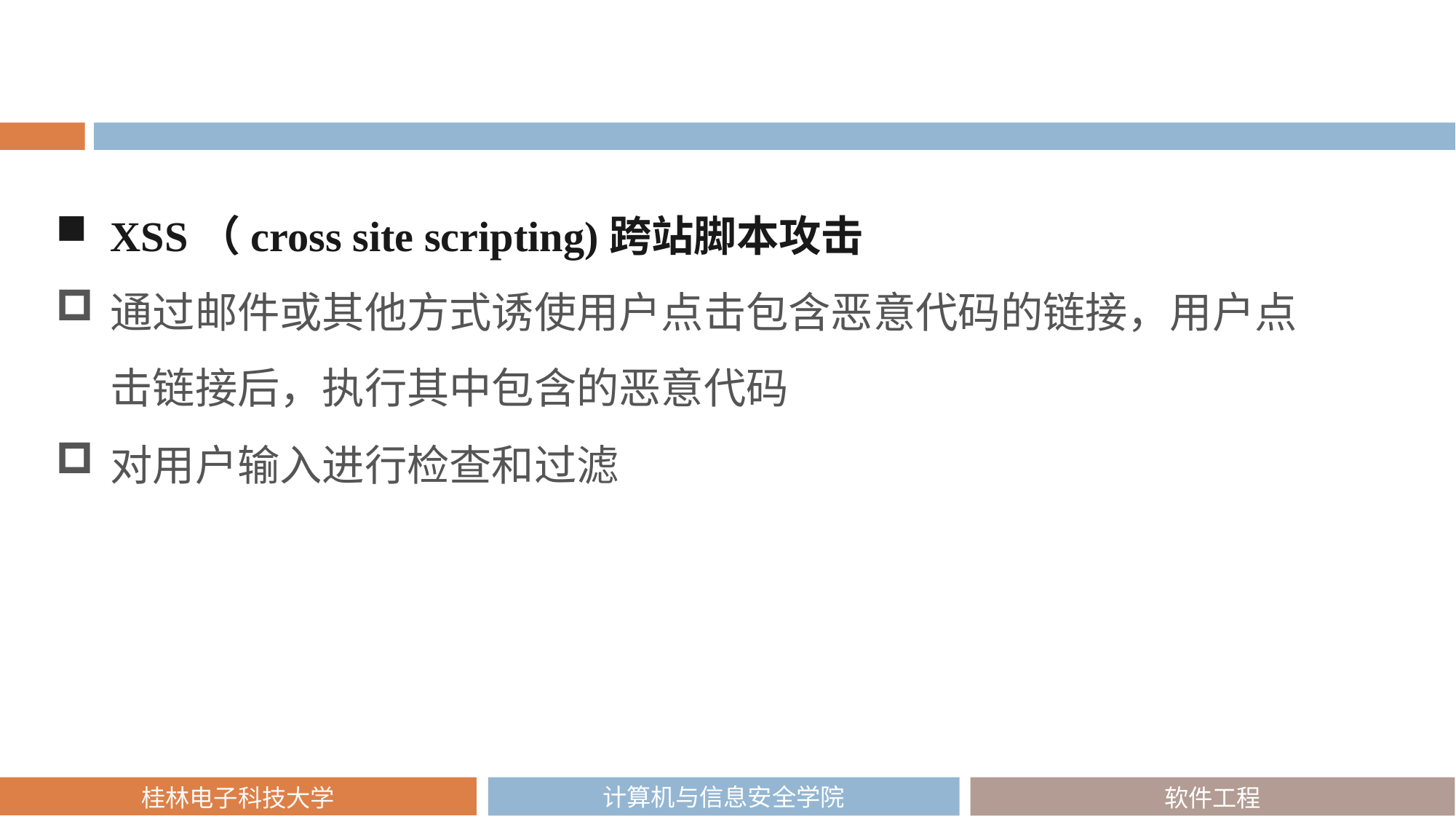

XSS（cross site scripting)跨站脚本攻击
通过邮件或其他方式诱使用户点击包含恶意代码的链接，用户点击链接后，执行其中包含的恶意代码
对用户输入进行检查和过滤